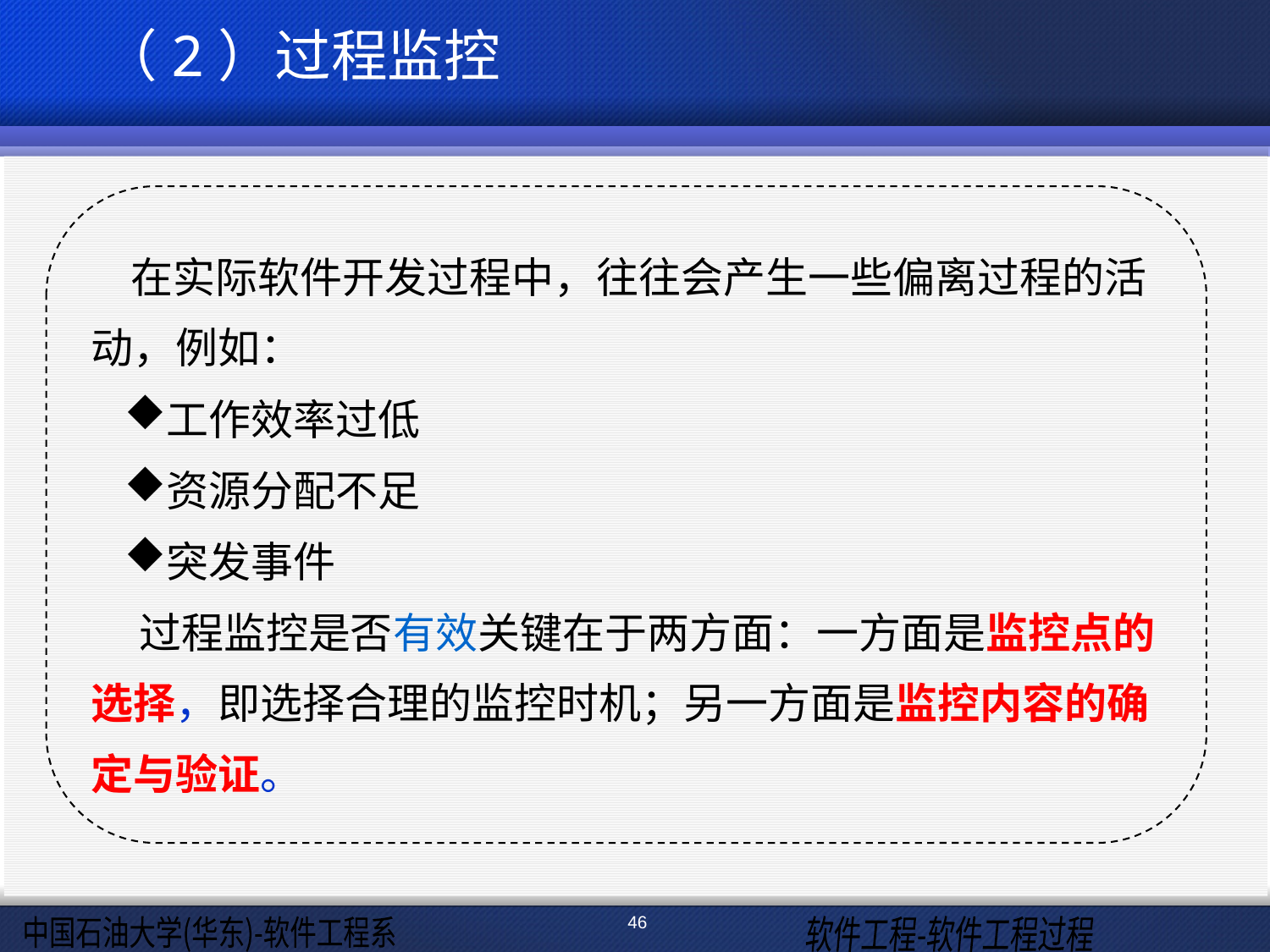

（2）过程监控
    在实际软件开发过程中，往往会产生一些偏离过程的活动，例如：
工作效率过低
资源分配不足
突发事件
    过程监控是否有效关键在于两方面：一方面是监控点的选择，即选择合理的监控时机；另一方面是监控内容的确定与验证。
46